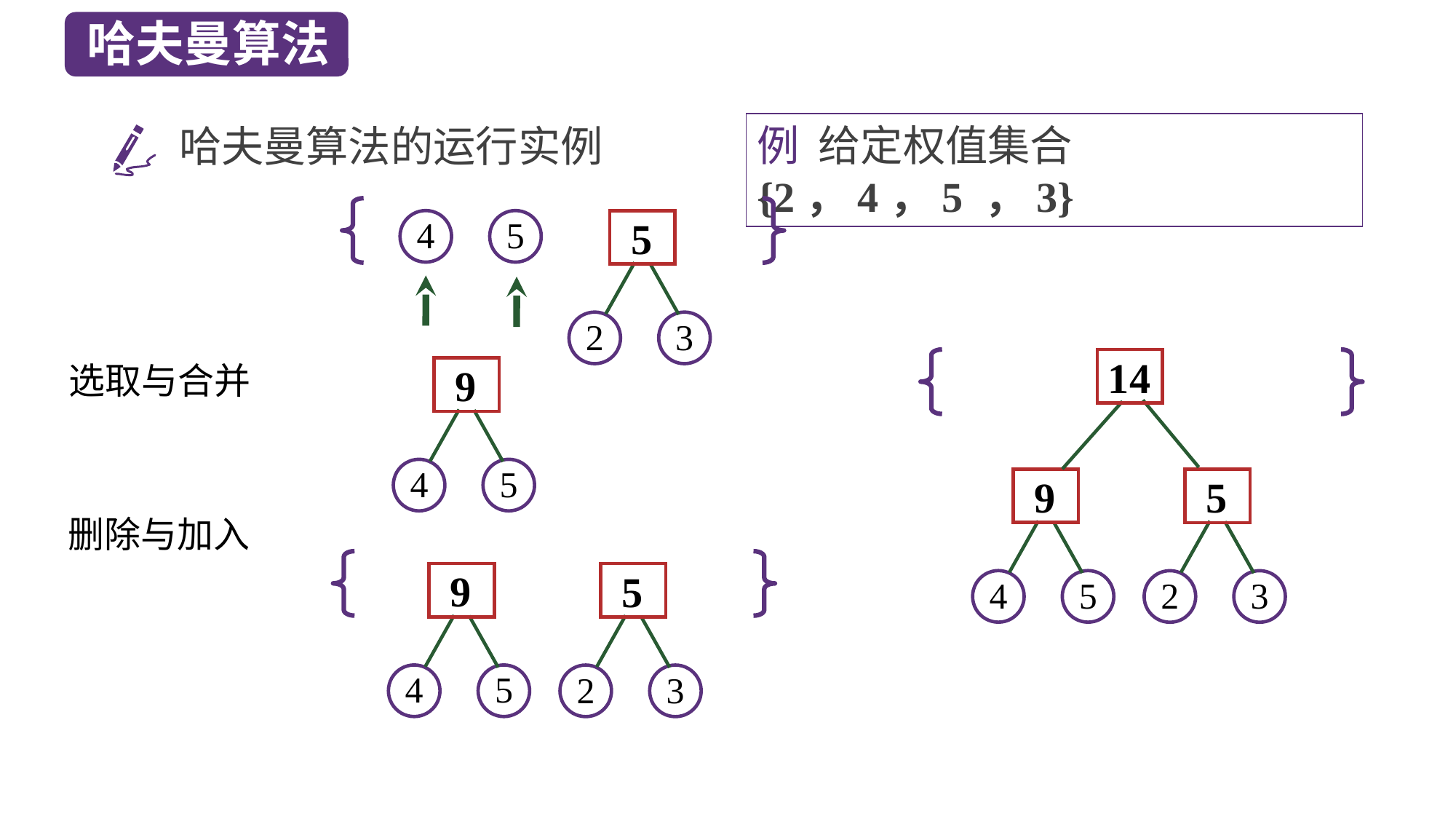

哈夫曼算法

哈夫曼算法的运行实例

例  给定权值集合{2，4，5 ，3}

 5

2
3
4
5

14

 9
 5

2
3

4
5

 9

4
5
选取与合并
删除与加入

 9

4
5
 5

2
3